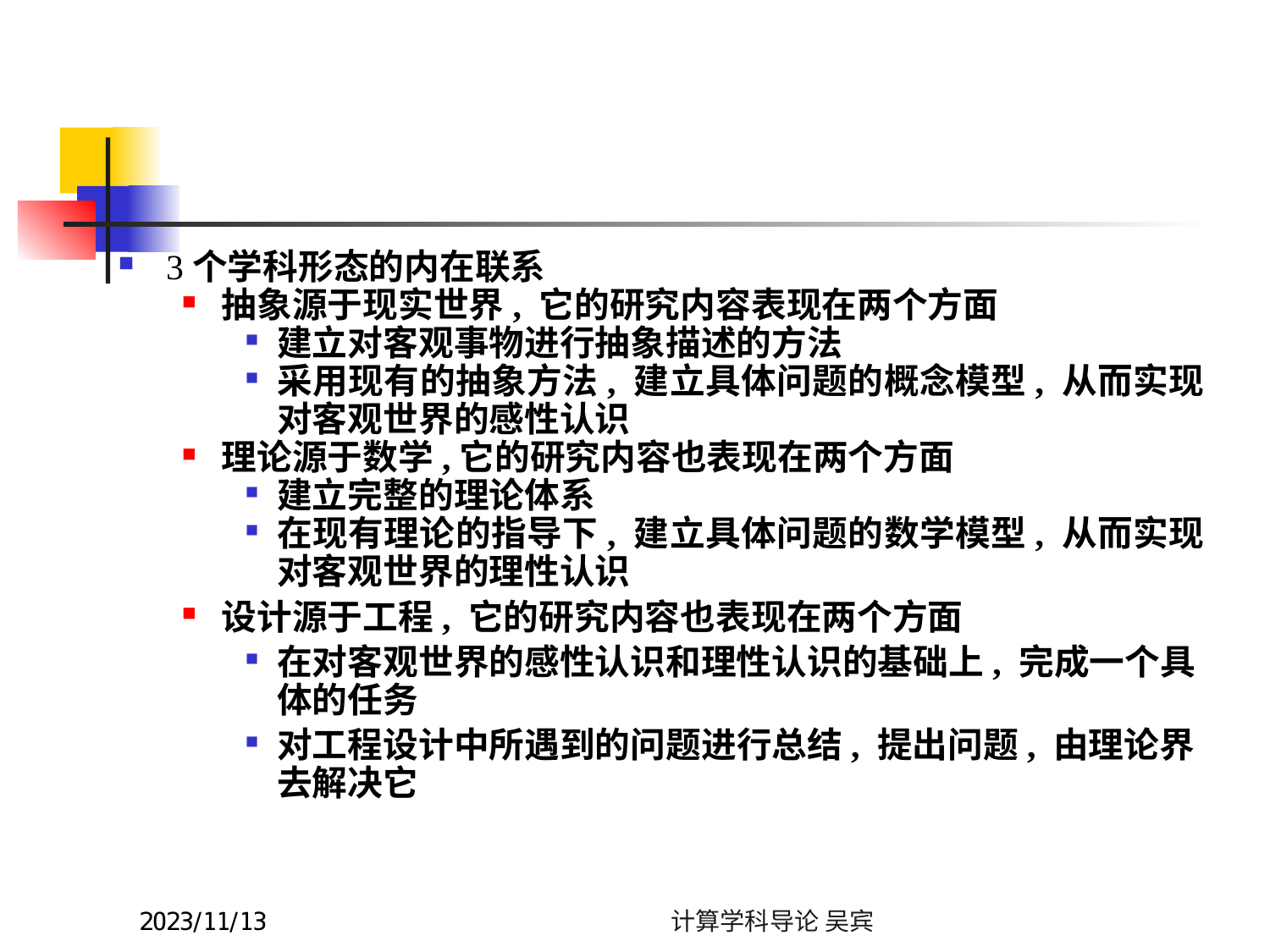

3个学科形态的内在联系
抽象源于现实世界, 它的研究内容表现在两个方面
建立对客观事物进行抽象描述的方法
采用现有的抽象方法, 建立具体问题的概念模型, 从而实现对客观世界的感性认识
理论源于数学,它的研究内容也表现在两个方面
建立完整的理论体系
在现有理论的指导下, 建立具体问题的数学模型, 从而实现对客观世界的理性认识
设计源于工程, 它的研究内容也表现在两个方面
在对客观世界的感性认识和理性认识的基础上, 完成一个具体的任务
对工程设计中所遇到的问题进行总结, 提出问题, 由理论界去解决它
2023/11/13
计算学科导论 吴宾